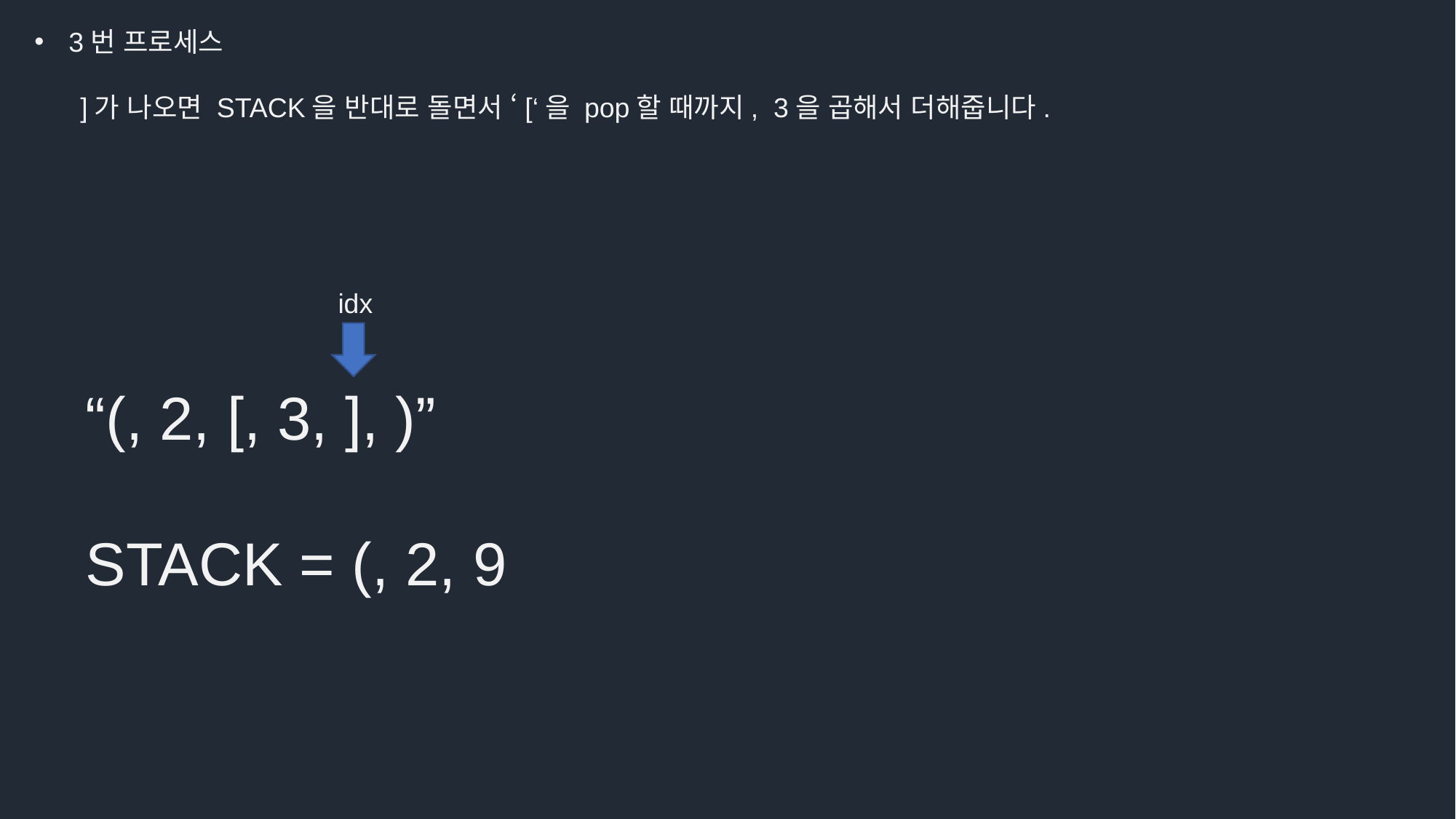

3번 프로세스

      ]가 나오면 STACK을 반대로 돌면서 ‘[‘을 pop할 때까지,  3을 곱해서 더해줍니다.

idx

“(, 2, [, 3, ], )”

STACK = (, 2, 9